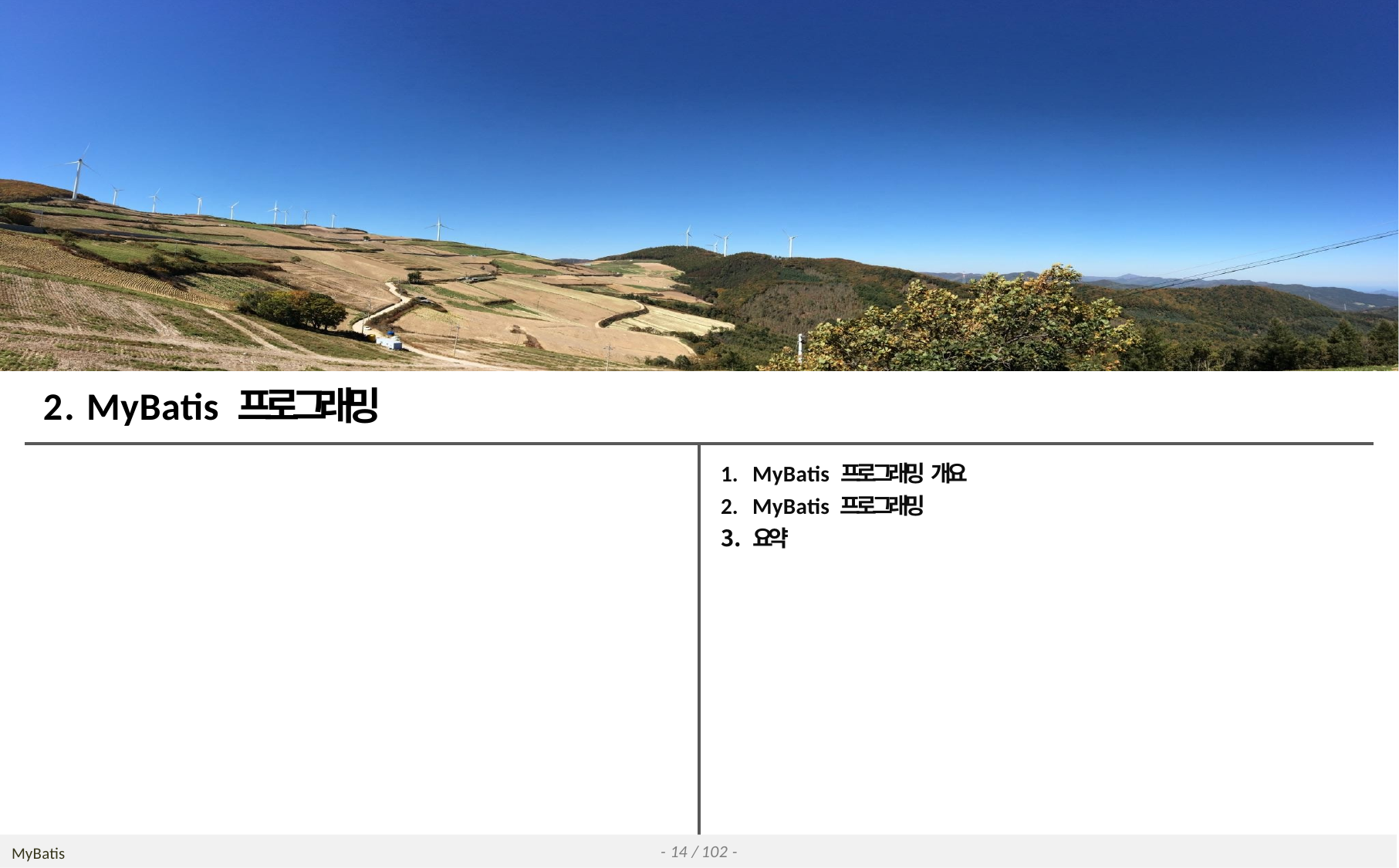

# 2. MyBatis 프로그래밍

MyBatis 프로그래밍 개요
MyBatis 프로그래밍
요약

- 14 / 102 -
MyBatis